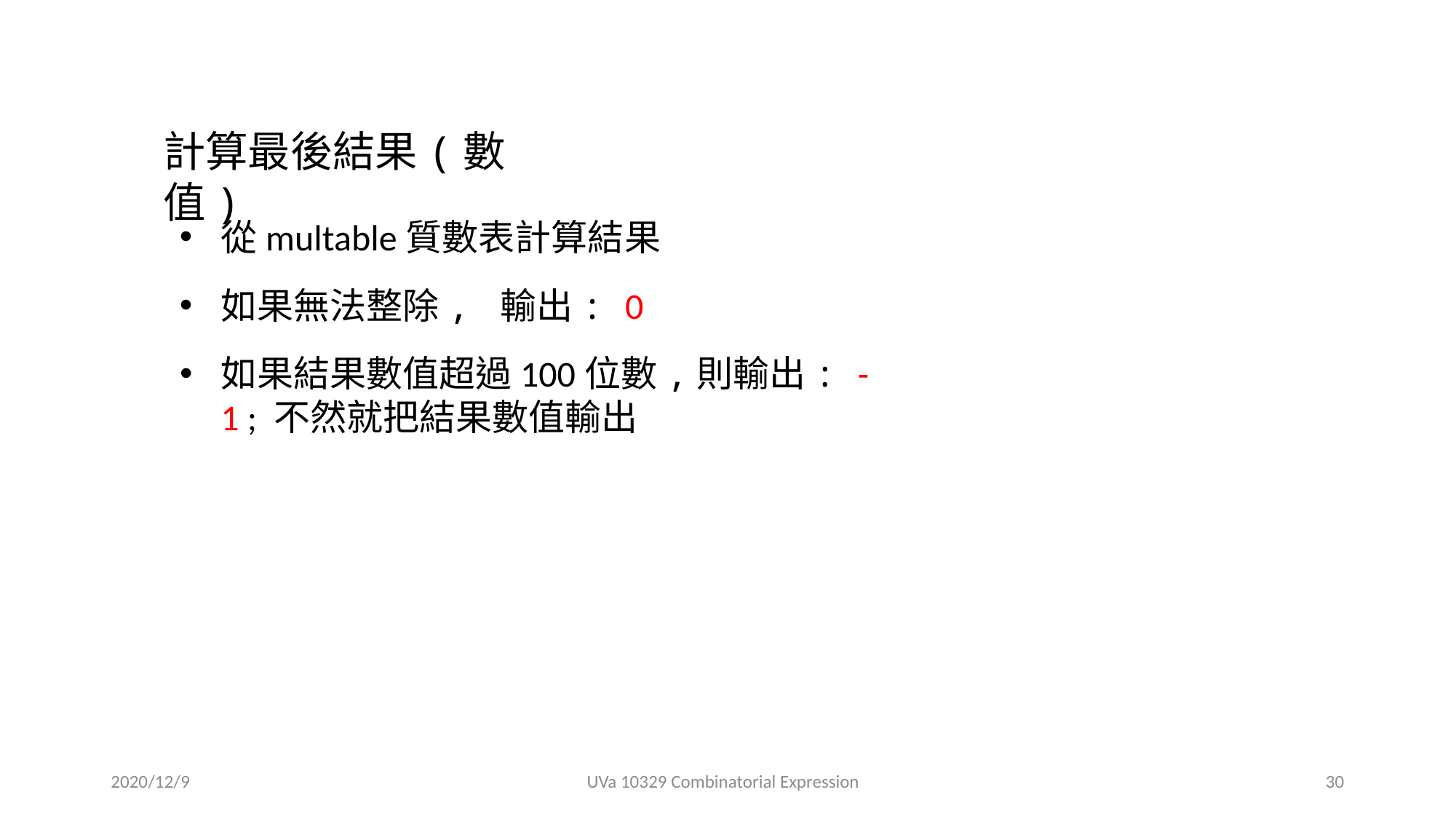

計算最後結果(數值)
從multable質數表計算結果
如果無法整除, 輸出: 0
如果結果數值超過100位數,則輸出: -1 ; 不然就把結果數值輸出
2020/12/9
UVa 10329 Combinatorial Expression
30